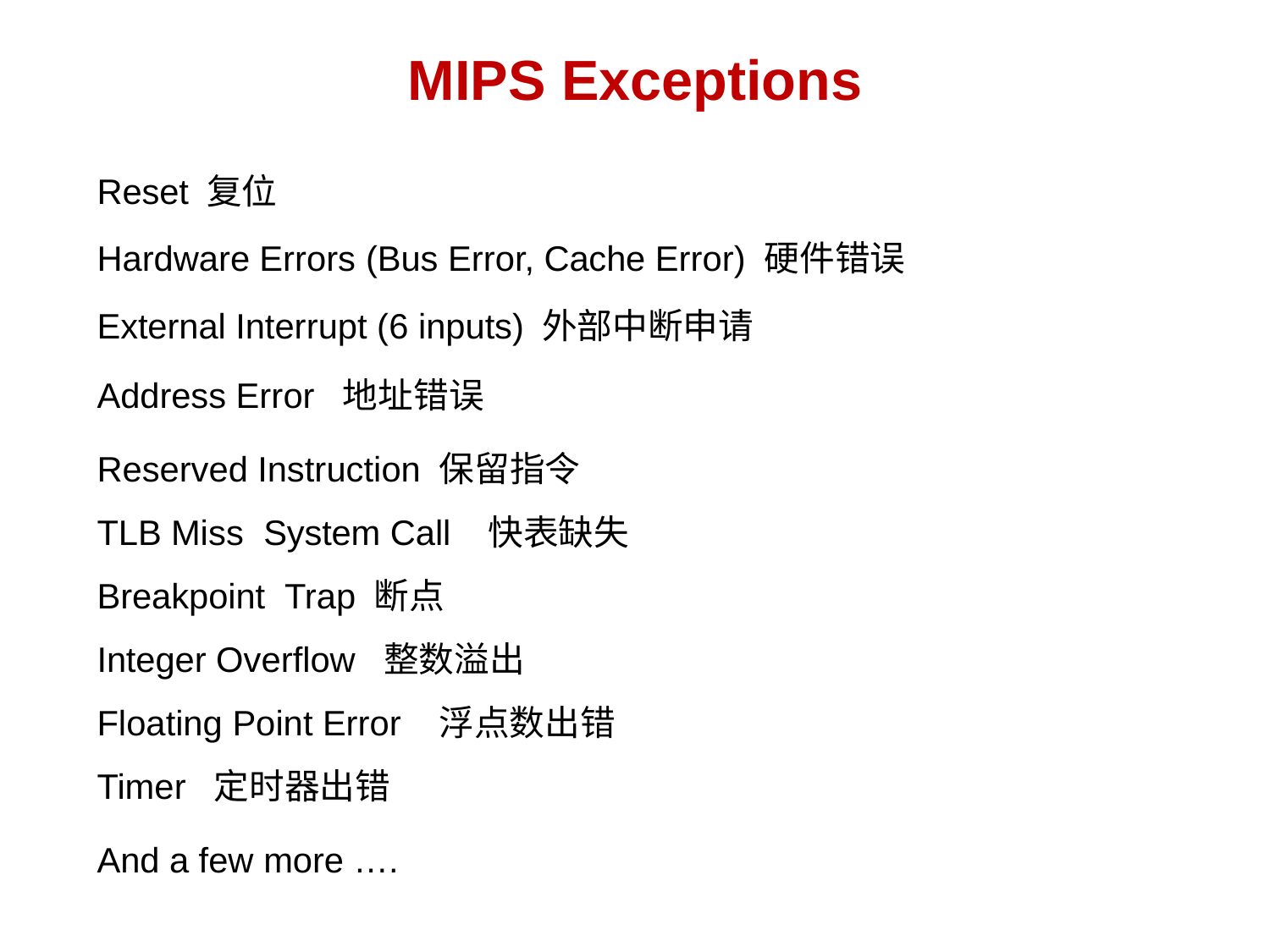

# MIPS Exceptions
Reset 复位
Hardware Errors (Bus Error, Cache Error) 硬件错误
External Interrupt (6 inputs) 外部中断申请
Address Error  地址错误
Reserved Instruction 保留指令
TLB Miss  System Call   快表缺失Breakpoint  Trap 断点
Integer Overflow  整数溢出
Floating Point Error   浮点数出错
Timer  定时器出错
And a few more ….